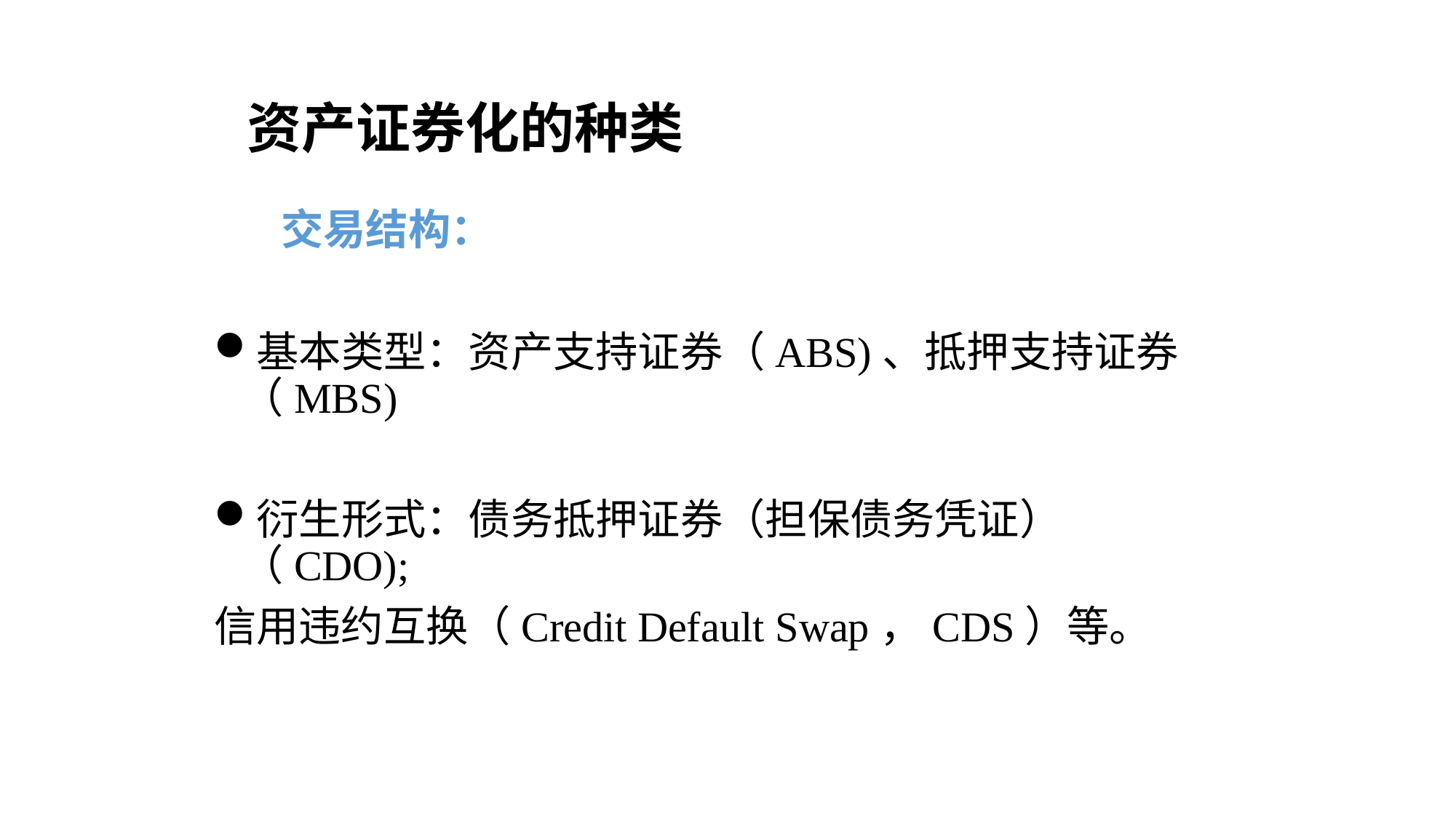

资产证券化的种类
      交易结构：

基本类型：资产支持证券（ABS)、抵押支持证券（MBS)

衍生形式：债务抵押证券（担保债务凭证）（CDO);
信用违约互换（Credit Default Swap，CDS）等。